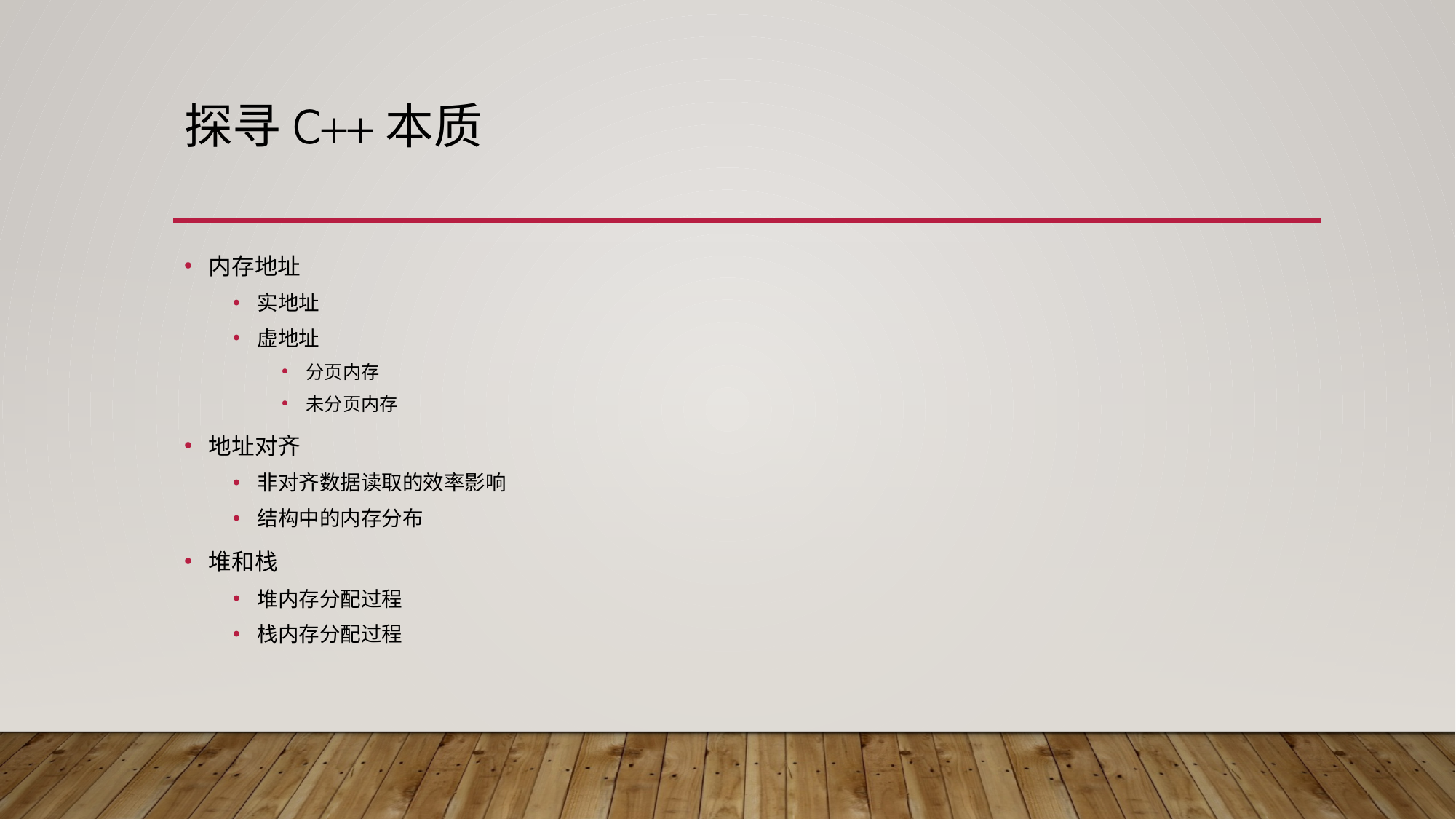

# 探寻C++本质
内存地址
实地址
虚地址
分页内存
未分页内存
地址对齐
非对齐数据读取的效率影响
结构中的内存分布
堆和栈
堆内存分配过程
栈内存分配过程